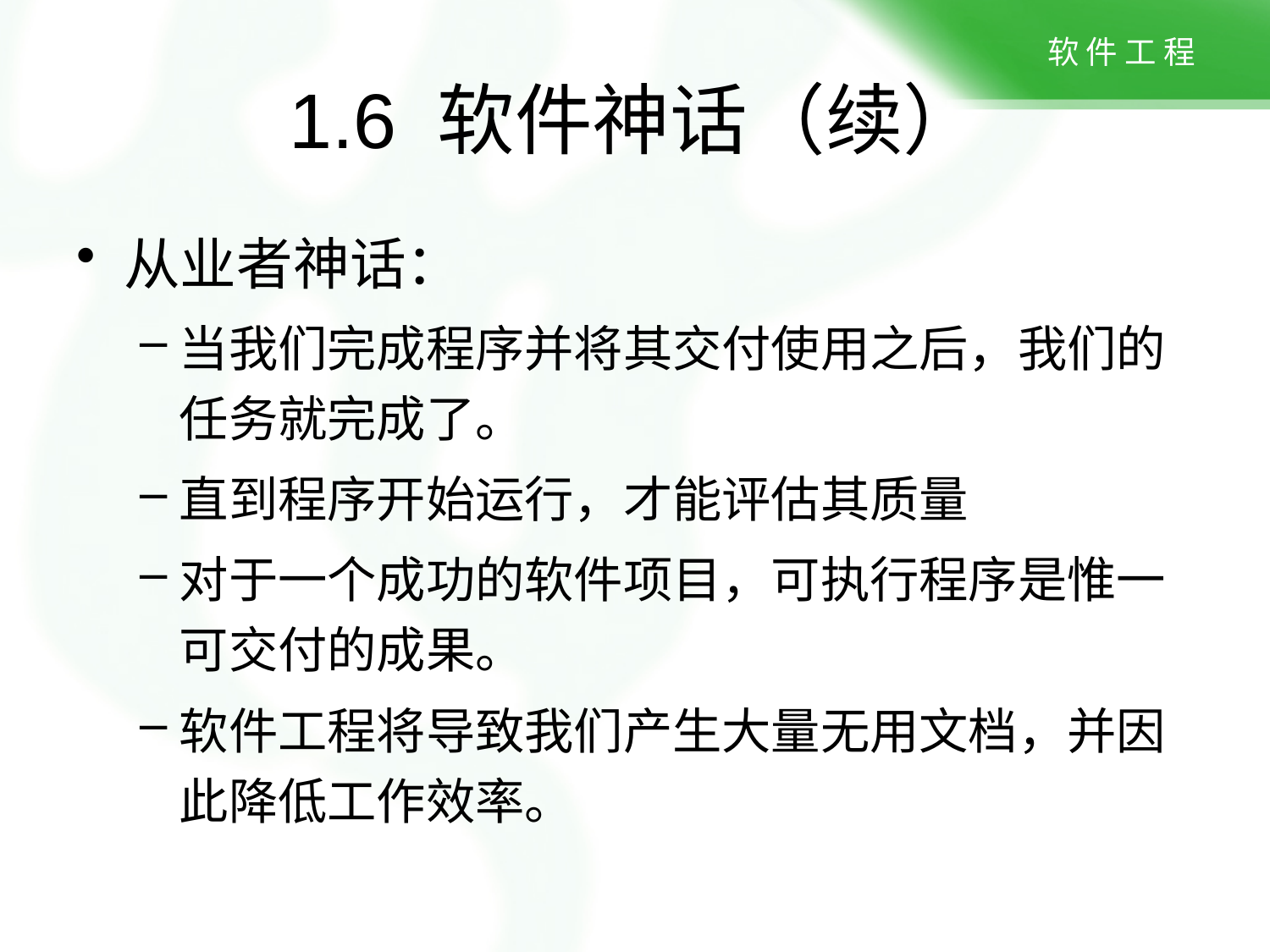

# 1.6 软件神话（续）
从业者神话：
当我们完成程序并将其交付使用之后，我们的任务就完成了。
直到程序开始运行，才能评估其质量
对于一个成功的软件项目，可执行程序是惟一可交付的成果。
软件工程将导致我们产生大量无用文档，并因此降低工作效率。